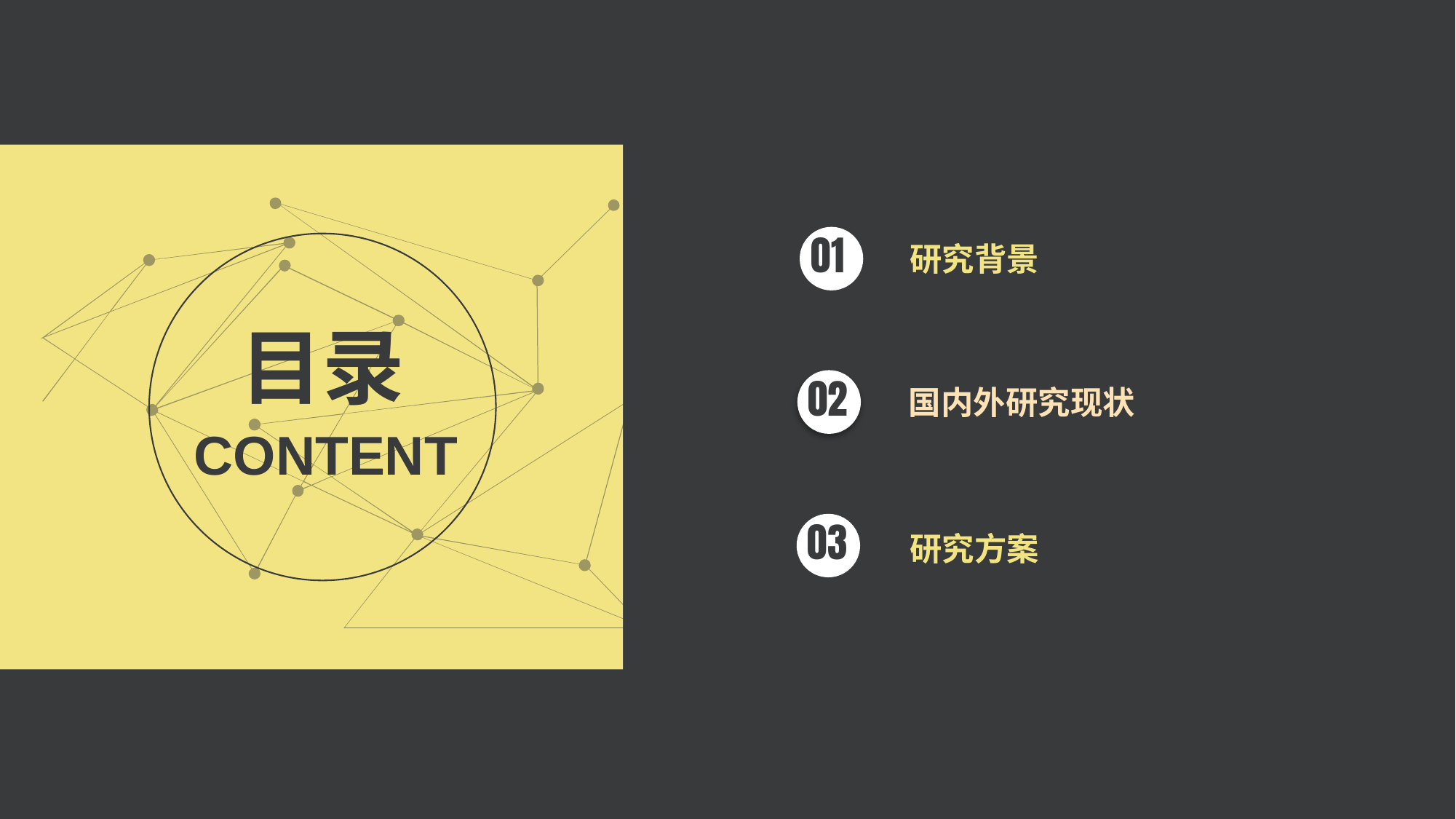

01

研究背景
目录

02

国内外研究现状
CONTENT
03

研究方案